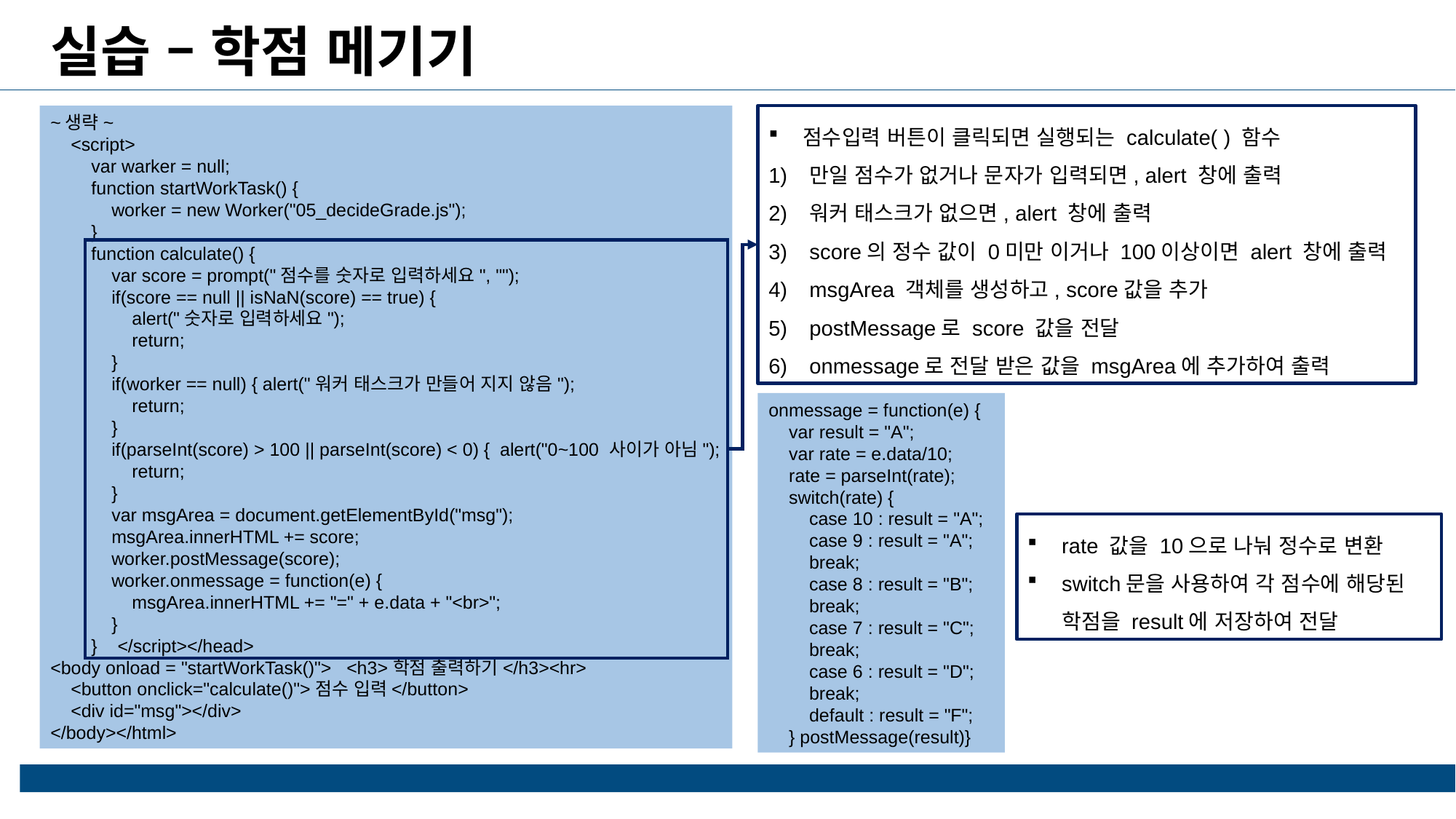

실습 – 학점 메기기
~생략~
    <script>
        var warker = null;
        function startWorkTask() {
            worker = new Worker("05_decideGrade.js");
        }
        function calculate() {
            var score = prompt("점수를 숫자로 입력하세요", "");
            if(score == null || isNaN(score) == true) {
                alert("숫자로 입력하세요");
                return;
            }
            if(worker == null) { alert("워커 태스크가 만들어 지지 않음");
                return;
            }
            if(parseInt(score) > 100 || parseInt(score) < 0) {  alert("0~100 사이가 아님");
                return;
            }
            var msgArea = document.getElementById("msg");
            msgArea.innerHTML += score;
            worker.postMessage(score);
            worker.onmessage = function(e) {
                msgArea.innerHTML += "=" + e.data + "<br>";
            }
        }    </script></head>
<body onload = "startWorkTask()">   <h3>학점 출력하기</h3><hr>
    <button onclick="calculate()">점수 입력</button>
    <div id="msg"></div>
</body></html>
점수입력 버튼이 클릭되면 실행되는 calculate( ) 함수
만일 점수가 없거나 문자가 입력되면, alert 창에 출력
워커 태스크가 없으면, alert 창에 출력
score의 정수 값이 0미만 이거나 100이상이면 alert 창에 출력
msgArea 객체를 생성하고, score값을 추가
postMessage로 score 값을 전달
onmessage로 전달 받은 값을 msgArea에 추가하여 출력

onmessage = function(e) {
    var result = "A";
    var rate = e.data/10;
    rate = parseInt(rate);
    switch(rate) {
        case 10 : result = "A";
        case 9 : result = "A";
        break;
        case 8 : result = "B";
        break;
        case 7 : result = "C";
        break;
        case 6 : result = "D";
        break;
        default : result = "F";
    } postMessage(result)}
rate 값을 10으로 나눠 정수로 변환
switch문을 사용하여 각 점수에 해당된 학점을 result에 저장하여 전달